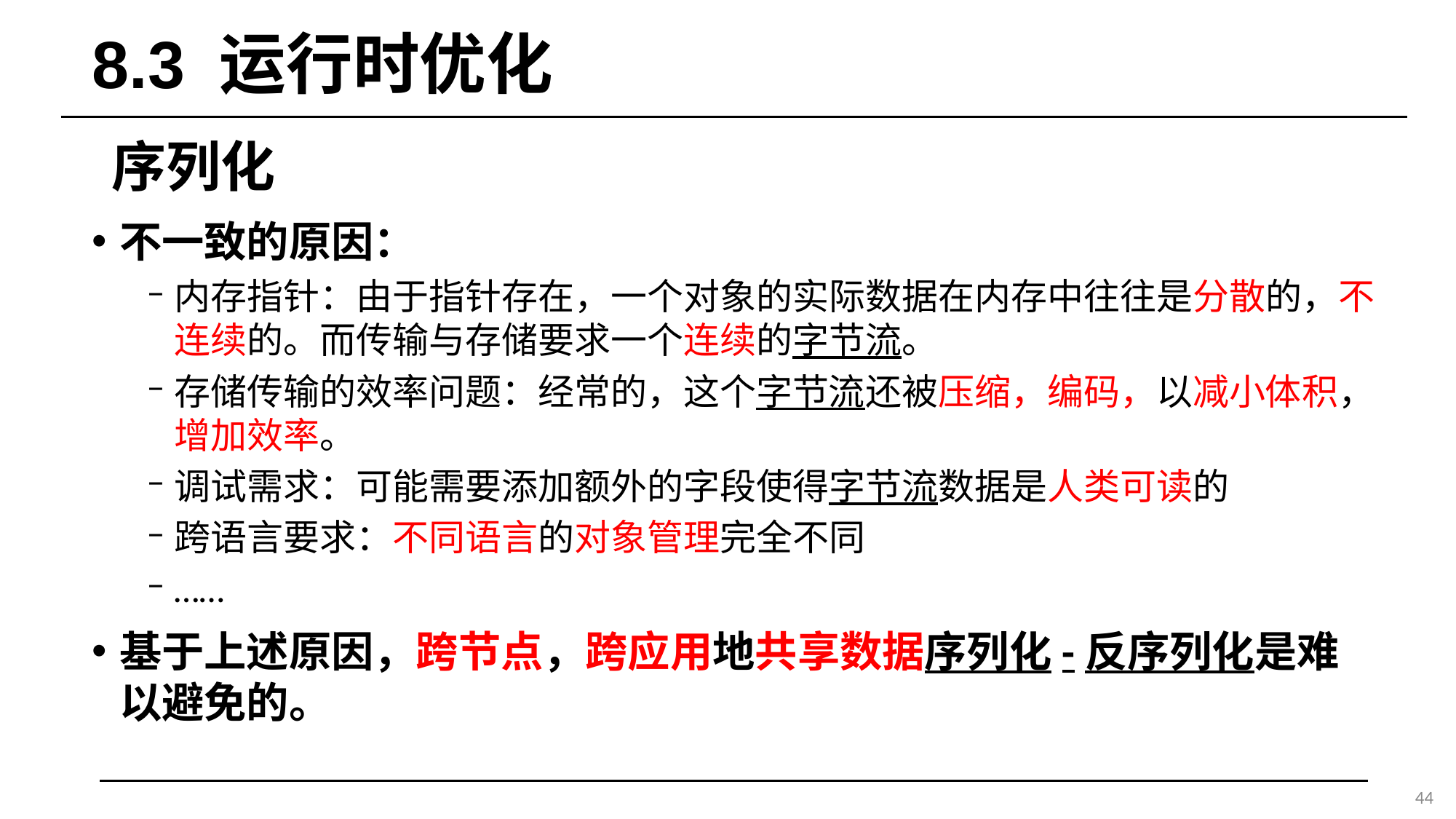

# 8.3 运行时优化
序列化
不一致的原因：
内存指针：由于指针存在，一个对象的实际数据在内存中往往是分散的，不连续的。而传输与存储要求一个连续的字节流。
存储传输的效率问题：经常的，这个字节流还被压缩，编码，以减小体积，增加效率。
调试需求：可能需要添加额外的字段使得字节流数据是人类可读的
跨语言要求：不同语言的对象管理完全不同
……
基于上述原因，跨节点，跨应用地共享数据序列化-反序列化是难以避免的。

44